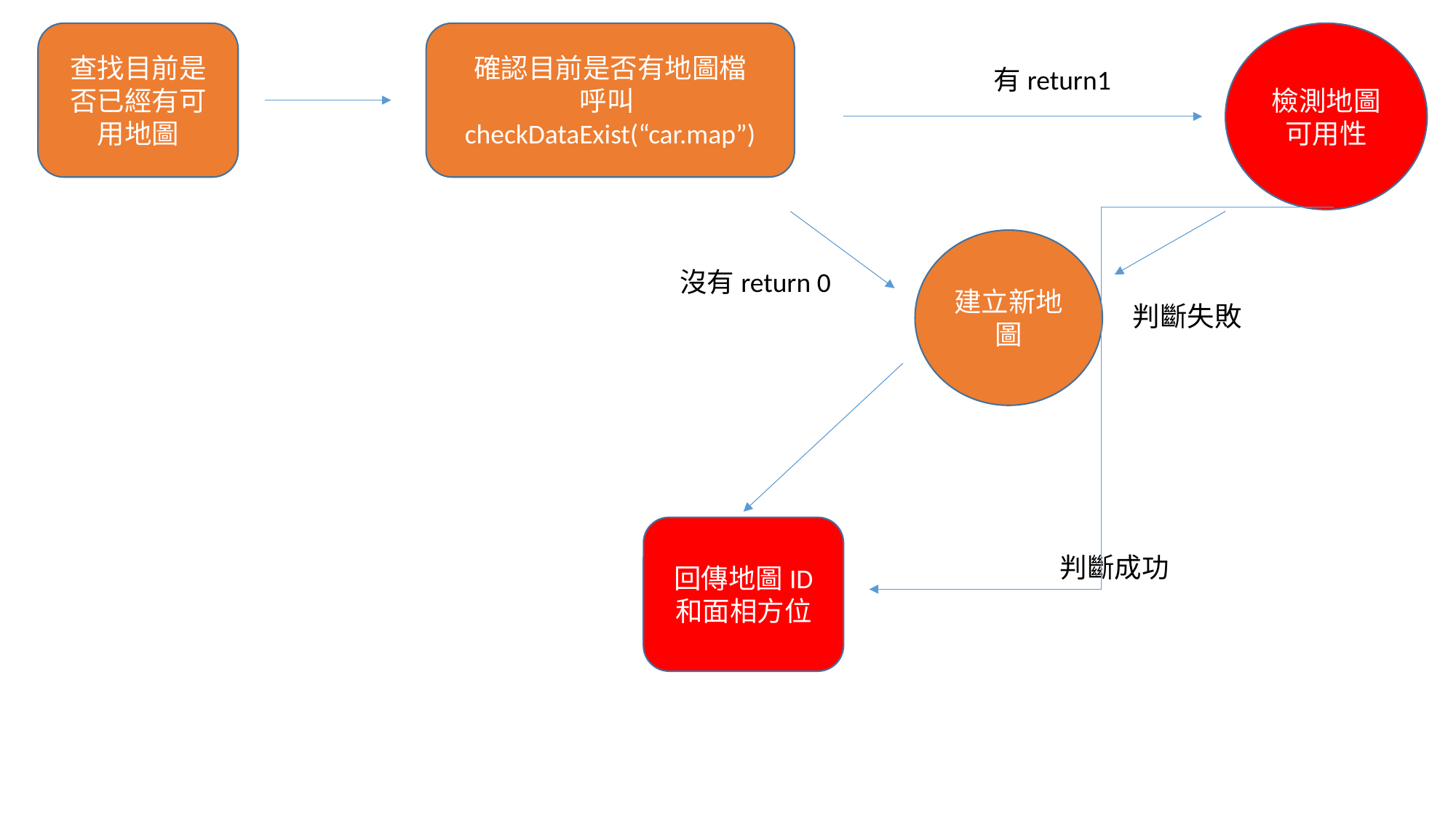

查找目前是否已經有可用地圖
確認目前是否有地圖檔
呼叫checkDataExist(“car.map”)
檢測地圖可用性
有return1
建立新地圖
沒有return 0
判斷失敗
回傳地圖ID
和面相方位
判斷成功